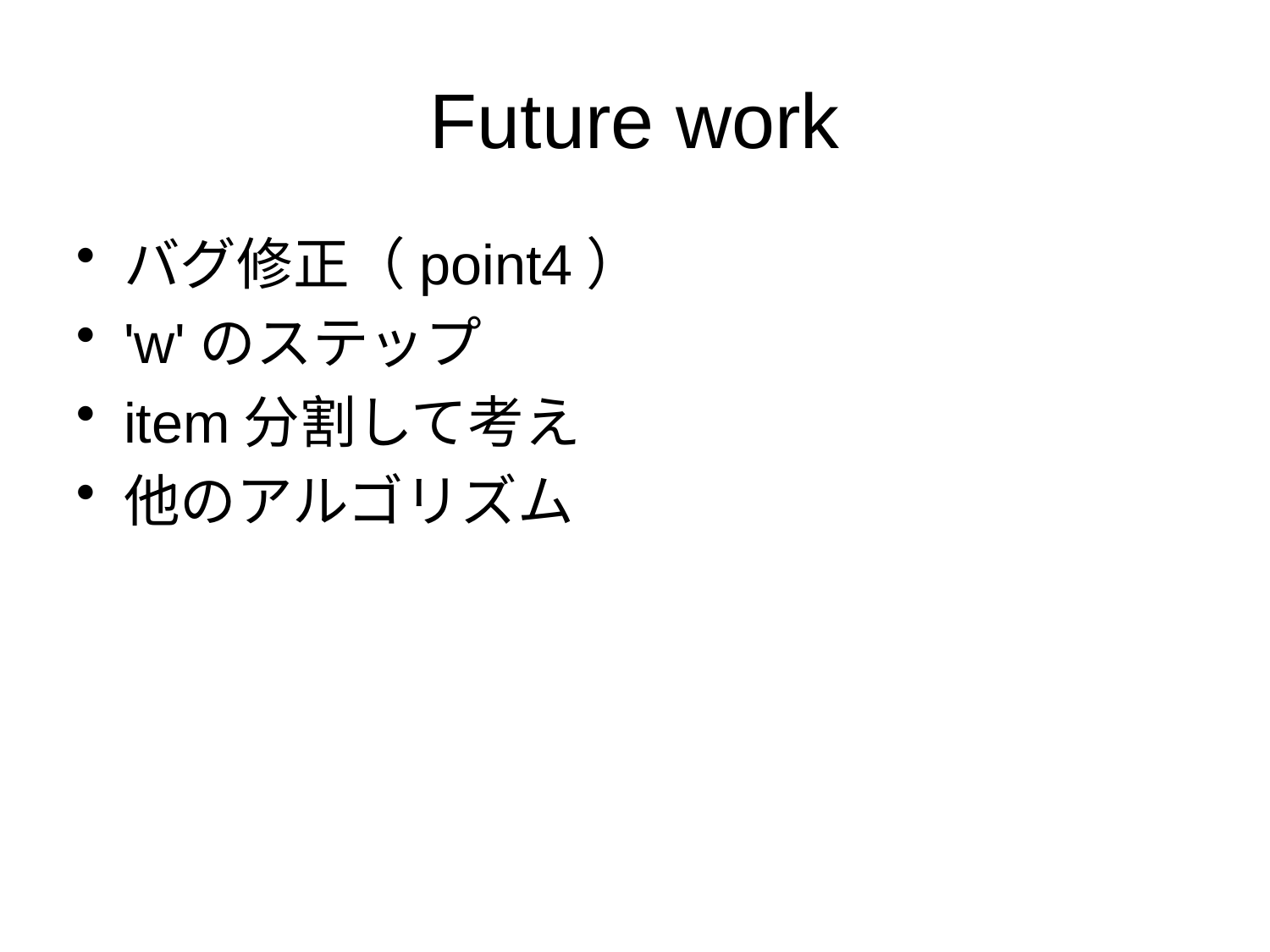

# Future work
バグ修正（point4）
'w'のステップ
item分割して考え
他のアルゴリズム